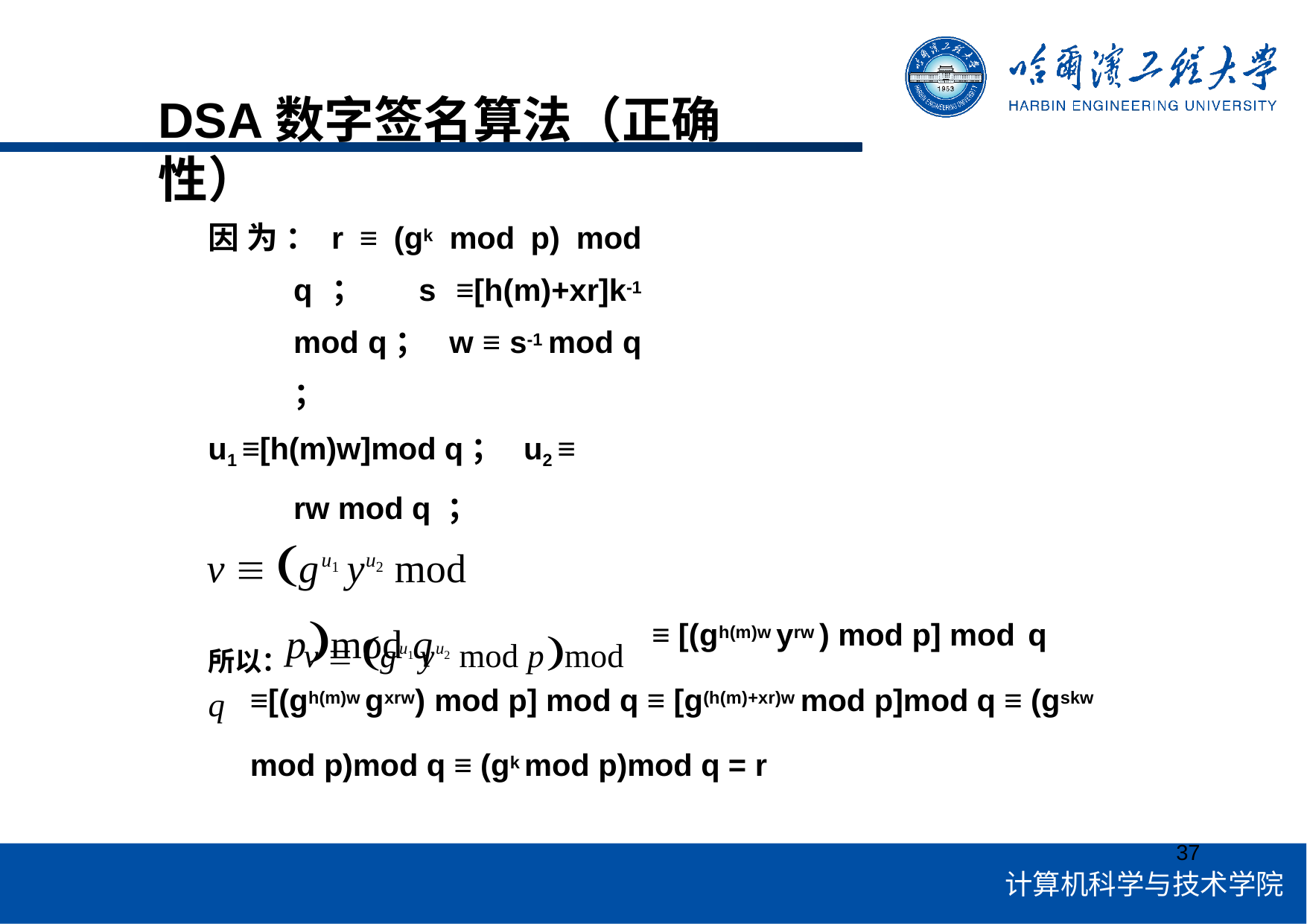

# DSA数字签名算法（正确性）
因为：r ≡ (gk mod p) mod q；  s ≡[h(m)+xr]k-1 mod q；  w ≡ s-1 mod q ；
u1 ≡[h(m)w]mod q；  u2 ≡ rw mod q ；
v ≡ (gu1  yu2   mod p)mod q
所以：v ≡ (gu1  yu2   mod p)mod q
≡ [(gh(m)w yrw ) mod p] mod q
≡[(gh(m)w gxrw) mod p] mod q ≡ [g(h(m)+xr)w mod p]mod q ≡ (gskw
mod p)mod q ≡ (gk mod p)mod q = r
37